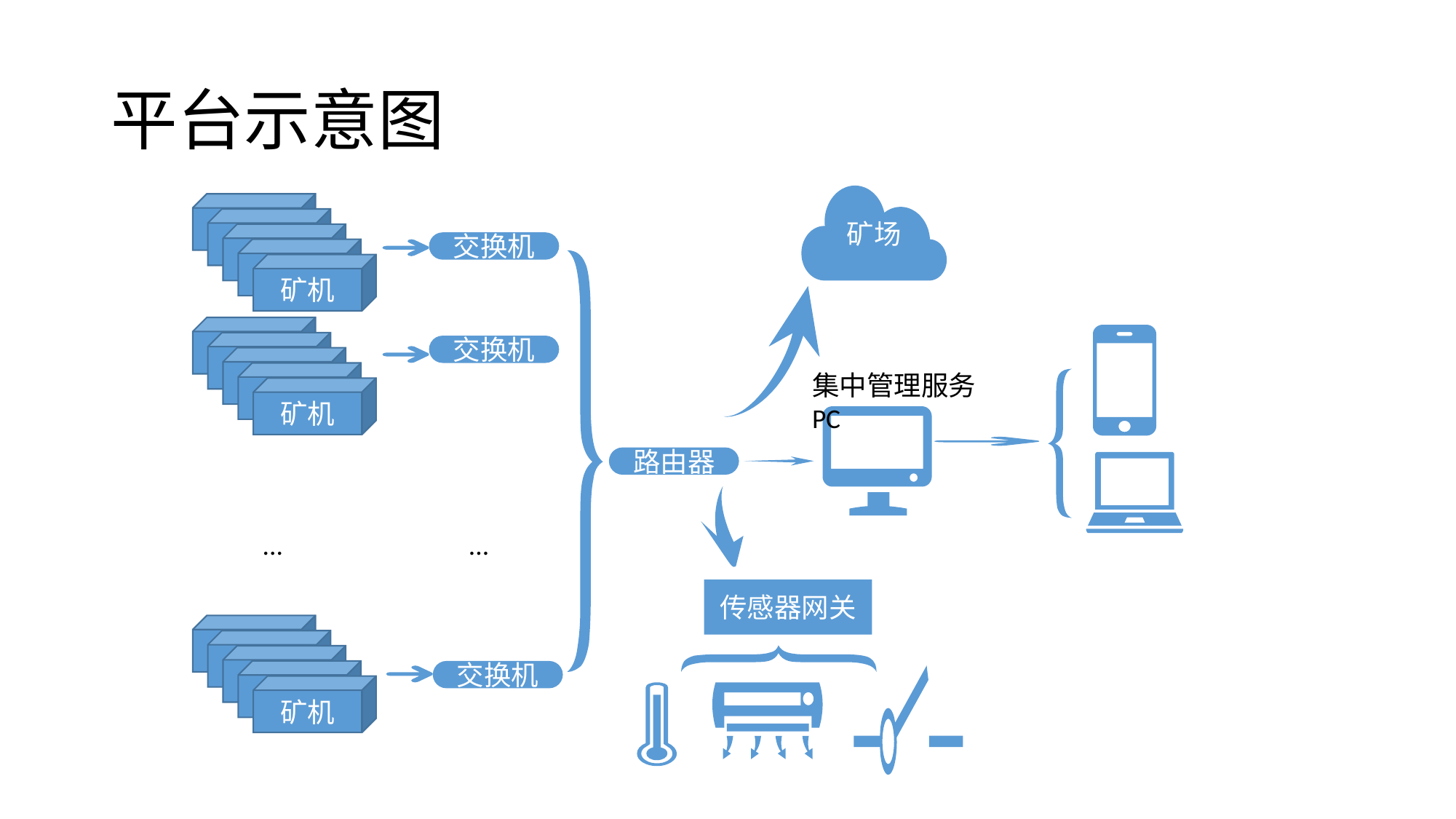

# 平台示意图
矿场
矿机
矿机
矿机
交换机
矿机

矿机

矿机

矿机
交换机

矿机
矿机
集中管理服务PC

矿机

路由器

...
...

传感器网关
矿机
矿机
矿机
矿机
交换机

矿机